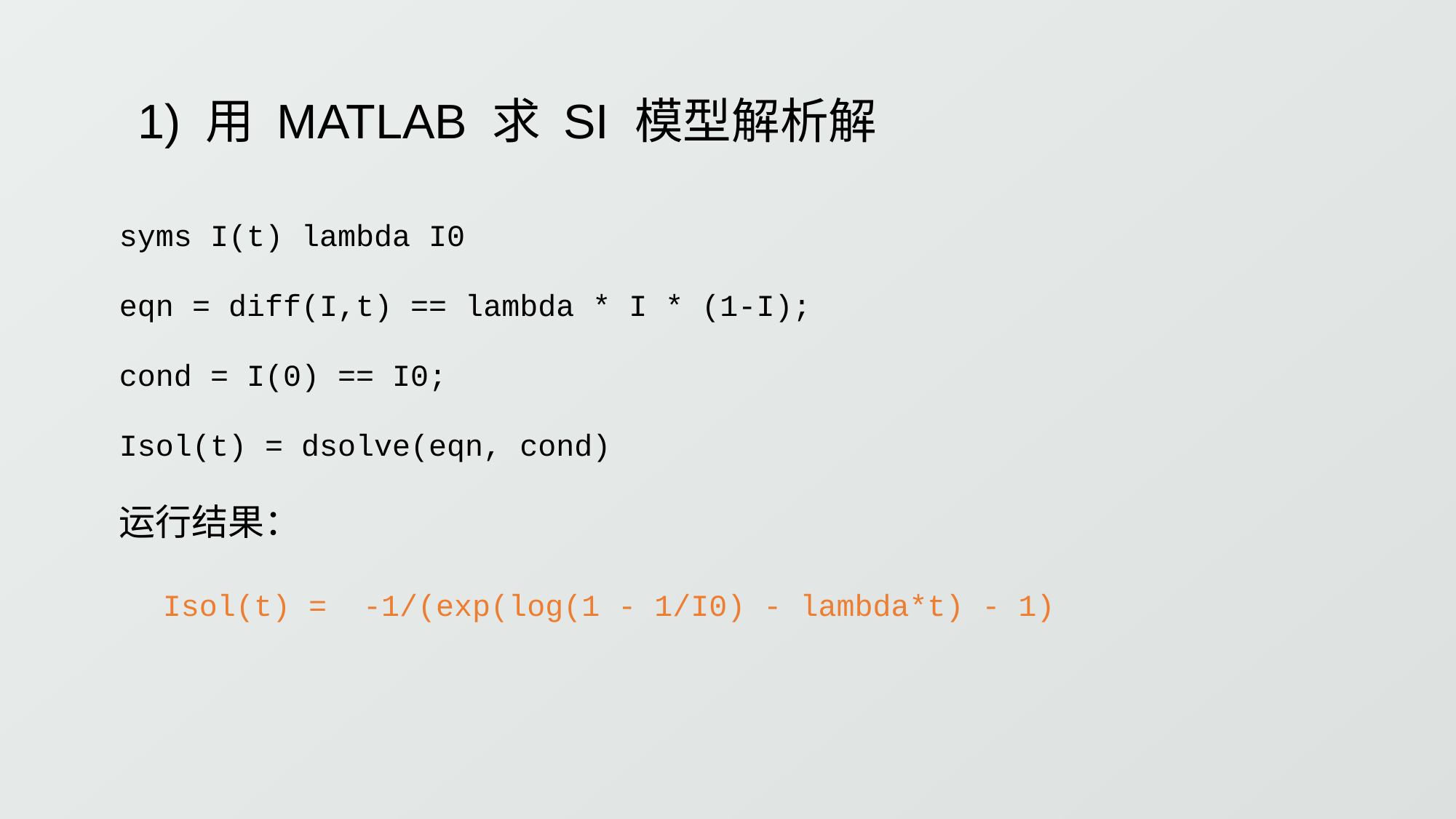

# 1) 用 MATLAB 求 SI 模型解析解
syms I(t) lambda I0
eqn = diff(I,t) == lambda * I * (1-I);
cond = I(0) == I0;
Isol(t) = dsolve(eqn, cond)
运行结果：
  Isol(t) =  -1/(exp(log(1 - 1/I0) - lambda*t) - 1)